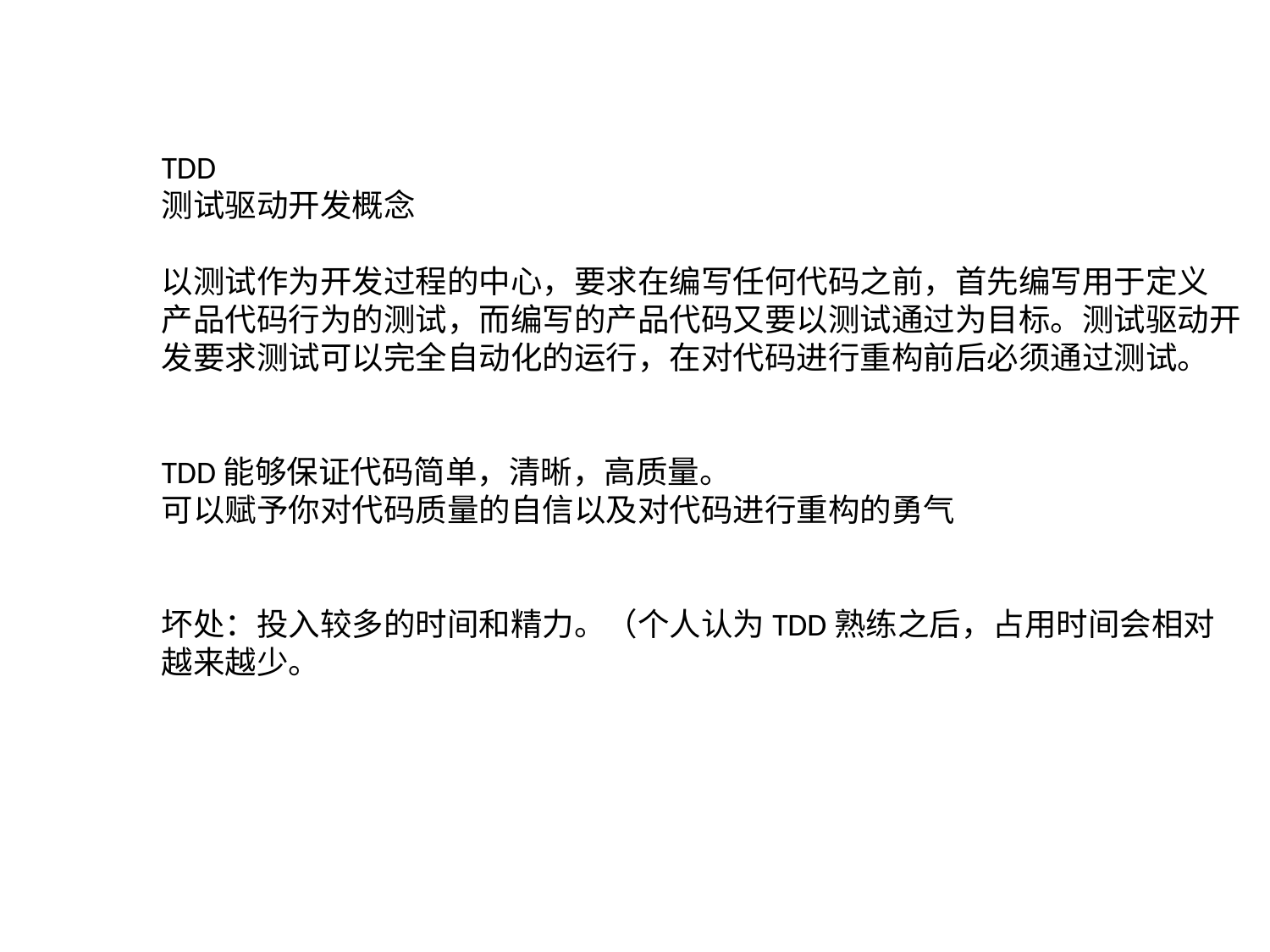

TDD
测试驱动开发概念

以测试作为开发过程的中心，要求在编写任何代码之前，首先编写用于定义
产品代码行为的测试，而编写的产品代码又要以测试通过为目标。测试驱动开
发要求测试可以完全自动化的运行，在对代码进行重构前后必须通过测试。

TDD能够保证代码简单，清晰，高质量。
可以赋予你对代码质量的自信以及对代码进行重构的勇气

坏处：投入较多的时间和精力。（个人认为TDD熟练之后，占用时间会相对
越来越少。